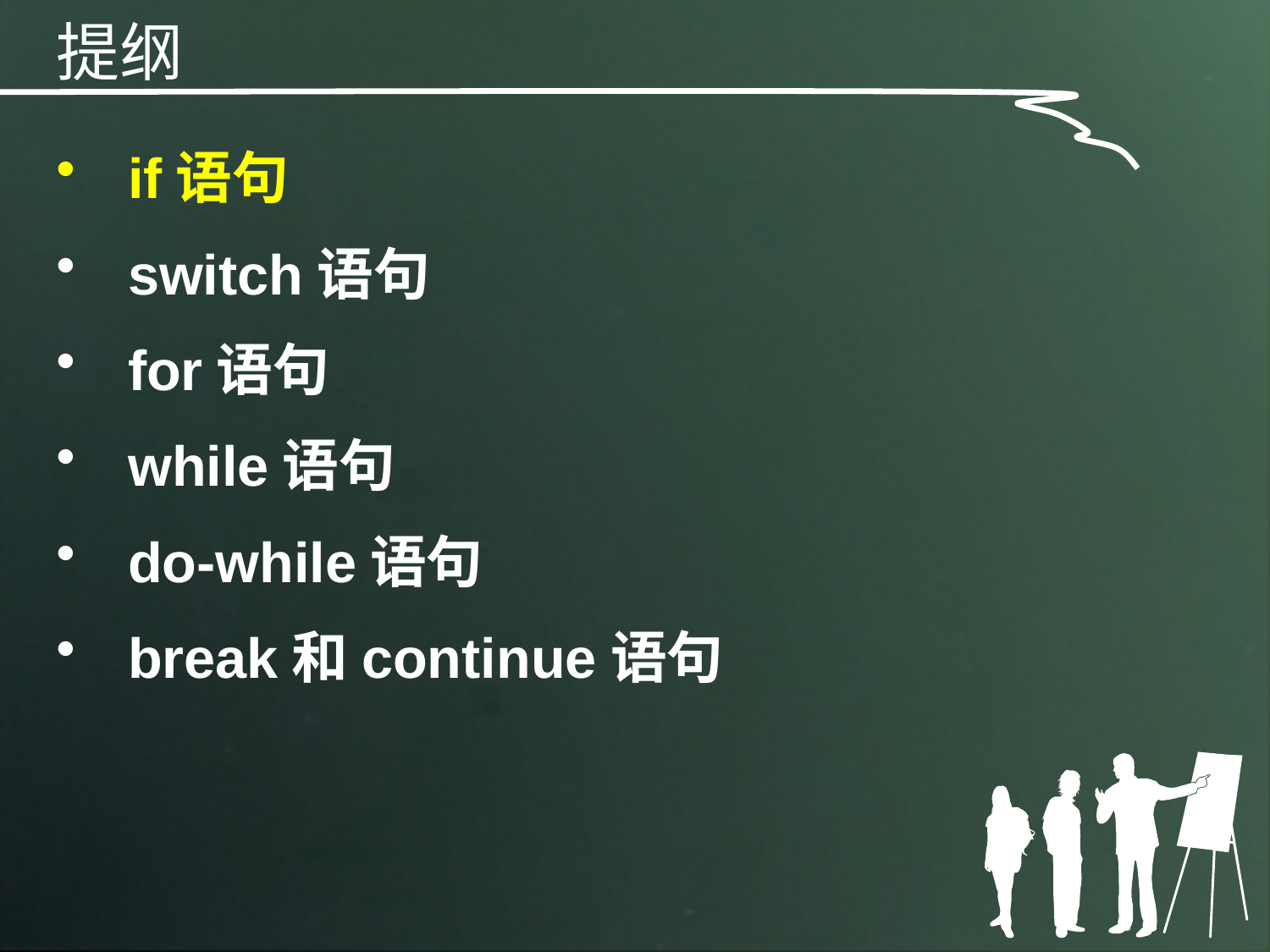

提纲

if语句
switch语句
for语句
while语句
do-while语句
break和continue语句